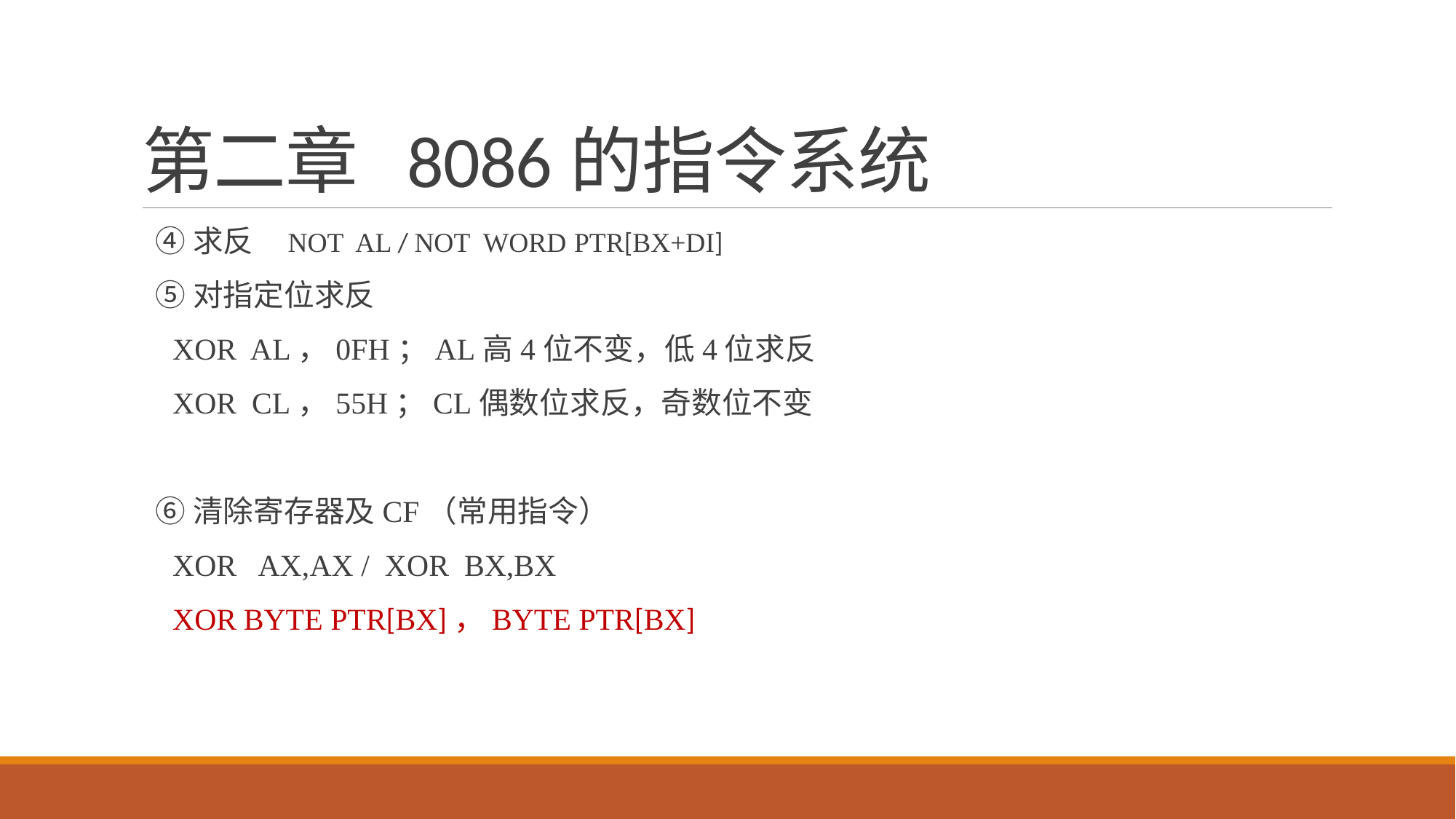

# 第二章  8086的指令系统
  ④求反    NOT  AL / NOT  WORD PTR[BX+DI]
  ⑤对指定位求反
    XOR  AL，0FH；AL高4位不变，低4位求反
    XOR  CL，55H；CL偶数位求反，奇数位不变

  ⑥清除寄存器及CF（常用指令）
    XOR   AX,AX /  XOR  BX,BX
    XOR BYTE PTR[BX]，BYTE PTR[BX]